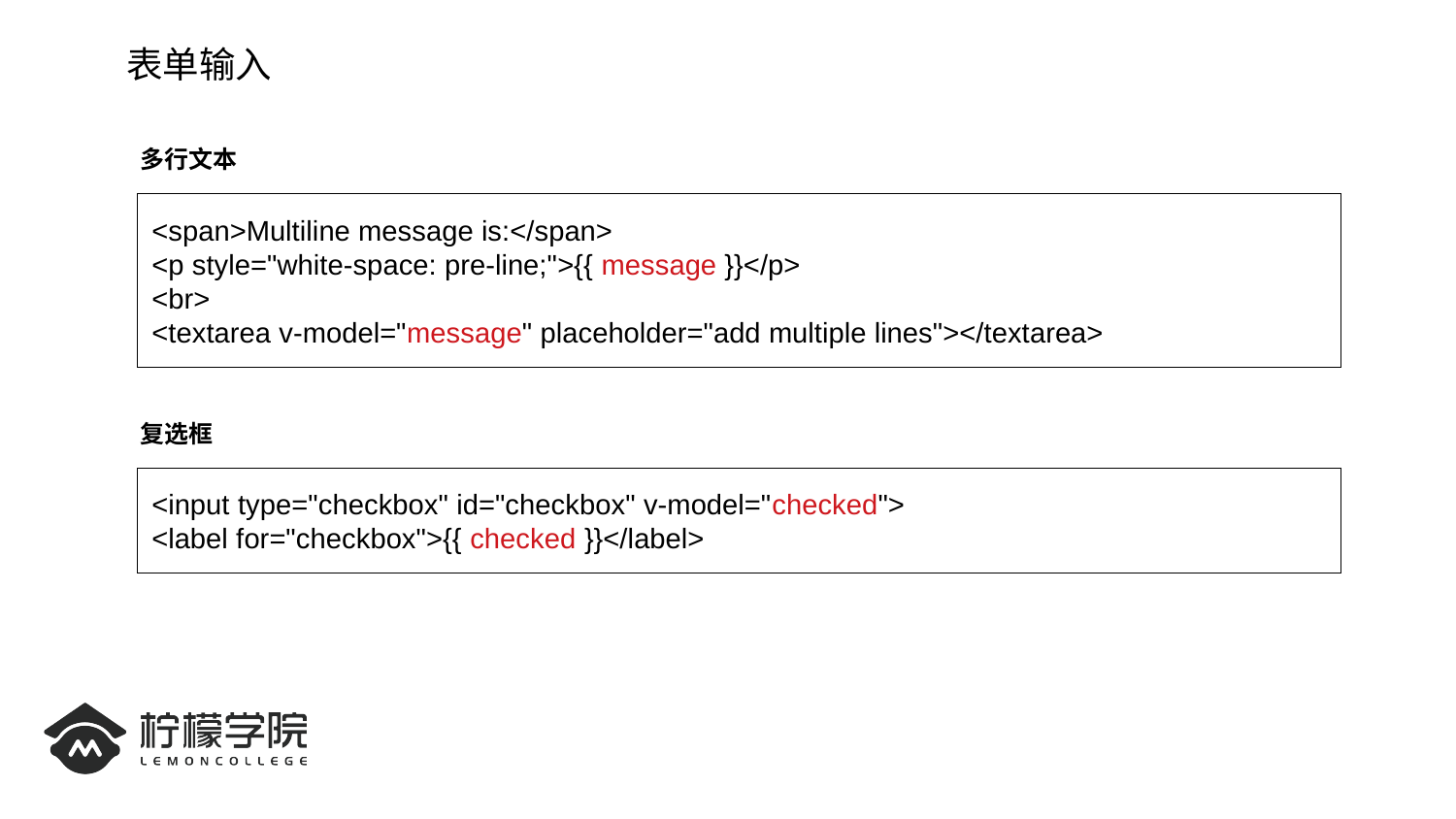

表单输入
多行文本
<span>Multiline message is:</span>
<p style="white-space: pre-line;">{{ message }}</p>
<br>
<textarea v-model="message" placeholder="add multiple lines"></textarea>
复选框
<input type="checkbox" id="checkbox" v-model="checked">
<label for="checkbox">{{ checked }}</label>